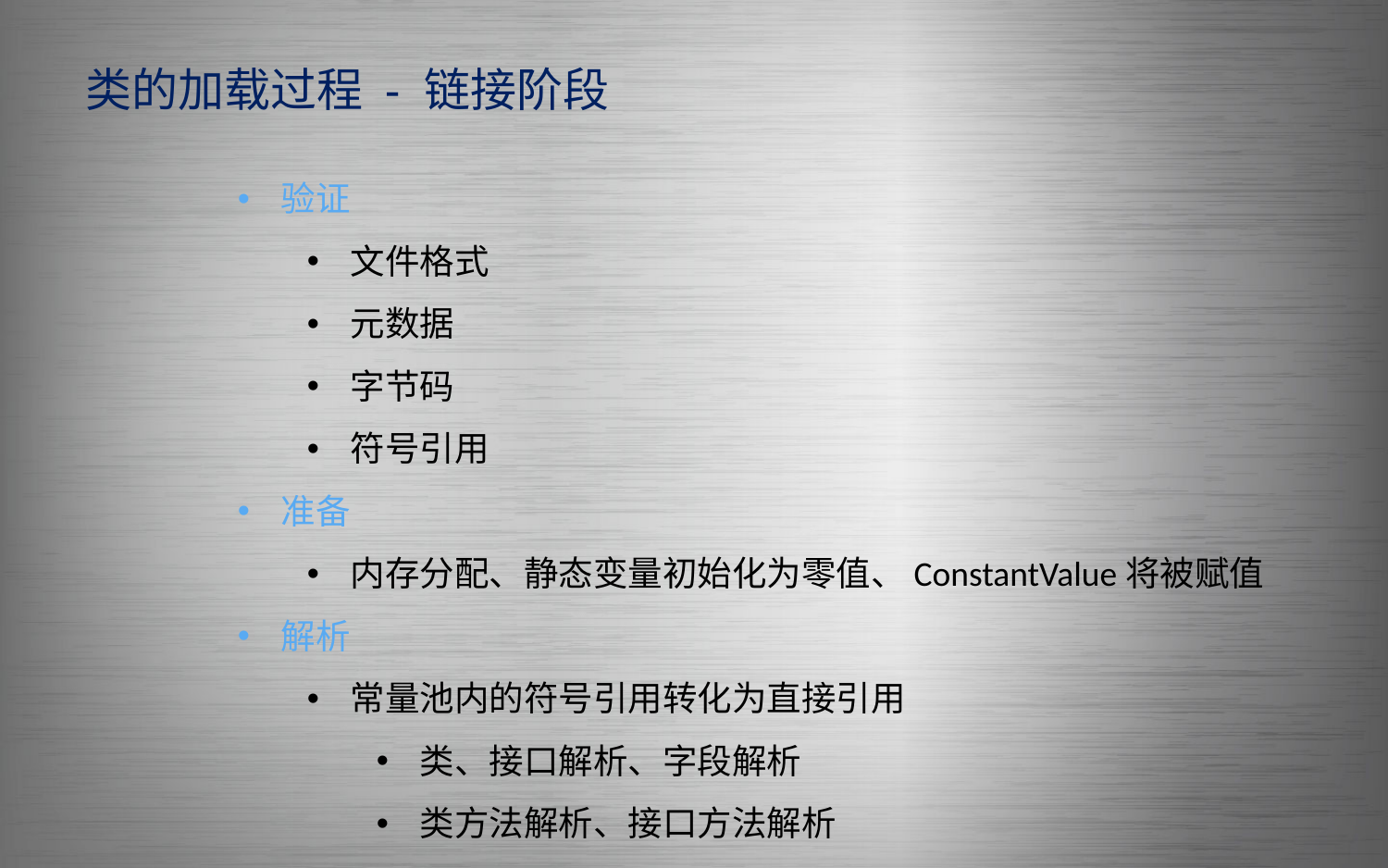

类的加载过程 - 链接阶段
验证
文件格式
元数据
字节码
符号引用
准备
内存分配、静态变量初始化为零值、ConstantValue将被赋值
解析
常量池内的符号引用转化为直接引用
类、接口解析、字段解析
类方法解析、接口方法解析